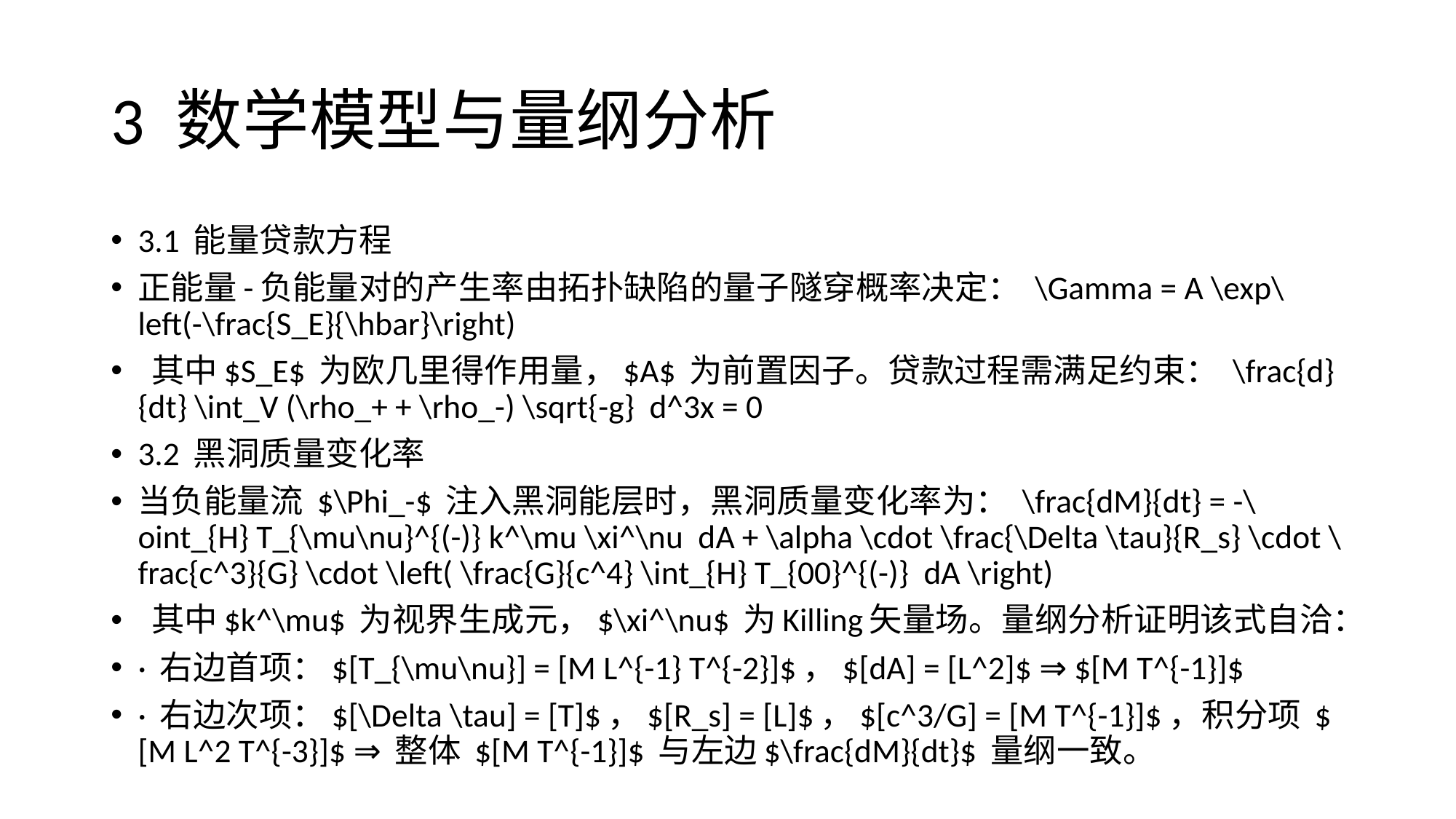

# 3 数学模型与量纲分析
3.1 能量贷款方程
正能量-负能量对的产生率由拓扑缺陷的量子隧穿概率决定： \Gamma = A \exp\left(-\frac{S_E}{\hbar}\right)
 其中$S_E$ 为欧几里得作用量，$A$ 为前置因子。贷款过程需满足约束： \frac{d}{dt} \int_V (\rho_+ + \rho_-) \sqrt{-g}  d^3x = 0
3.2 黑洞质量变化率
当负能量流 $\Phi_-$ 注入黑洞能层时，黑洞质量变化率为： \frac{dM}{dt} = -\oint_{H} T_{\mu\nu}^{(-)} k^\mu \xi^\nu  dA + \alpha \cdot \frac{\Delta \tau}{R_s} \cdot \frac{c^3}{G} \cdot \left( \frac{G}{c^4} \int_{H} T_{00}^{(-)}  dA \right)
 其中$k^\mu$ 为视界生成元，$\xi^\nu$ 为Killing矢量场。量纲分析证明该式自洽：
· 右边首项：$[T_{\mu\nu}] = [M L^{-1} T^{-2}]$，$[dA] = [L^2]$ ⇒ $[M T^{-1}]$
· 右边次项：$[\Delta \tau] = [T]$，$[R_s] = [L]$，$[c^3/G] = [M T^{-1}]$，积分项 $[M L^2 T^{-3}]$ ⇒ 整体 $[M T^{-1}]$ 与左边$\frac{dM}{dt}$ 量纲一致。